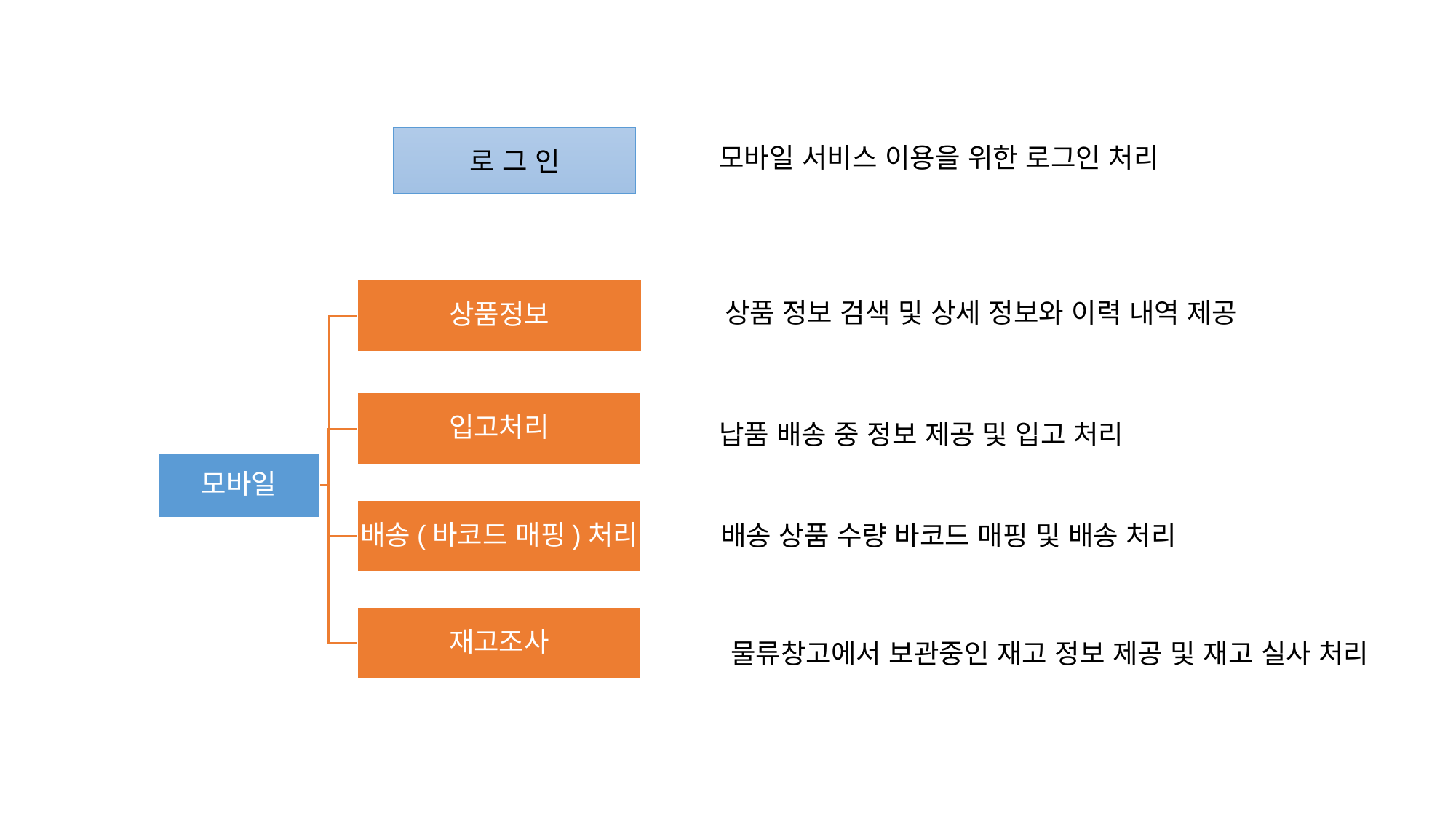

로 그 인
모바일 서비스 이용을 위한 로그인 처리
모바일
상품정보
입고처리
배송(바코드 매핑)처리
재고조사
상품 정보 검색 및 상세 정보와 이력 내역 제공
납품 배송 중 정보 제공 및 입고 처리
배송 상품 수량 바코드 매핑 및 배송 처리
물류창고에서 보관중인 재고 정보 제공 및 재고 실사 처리